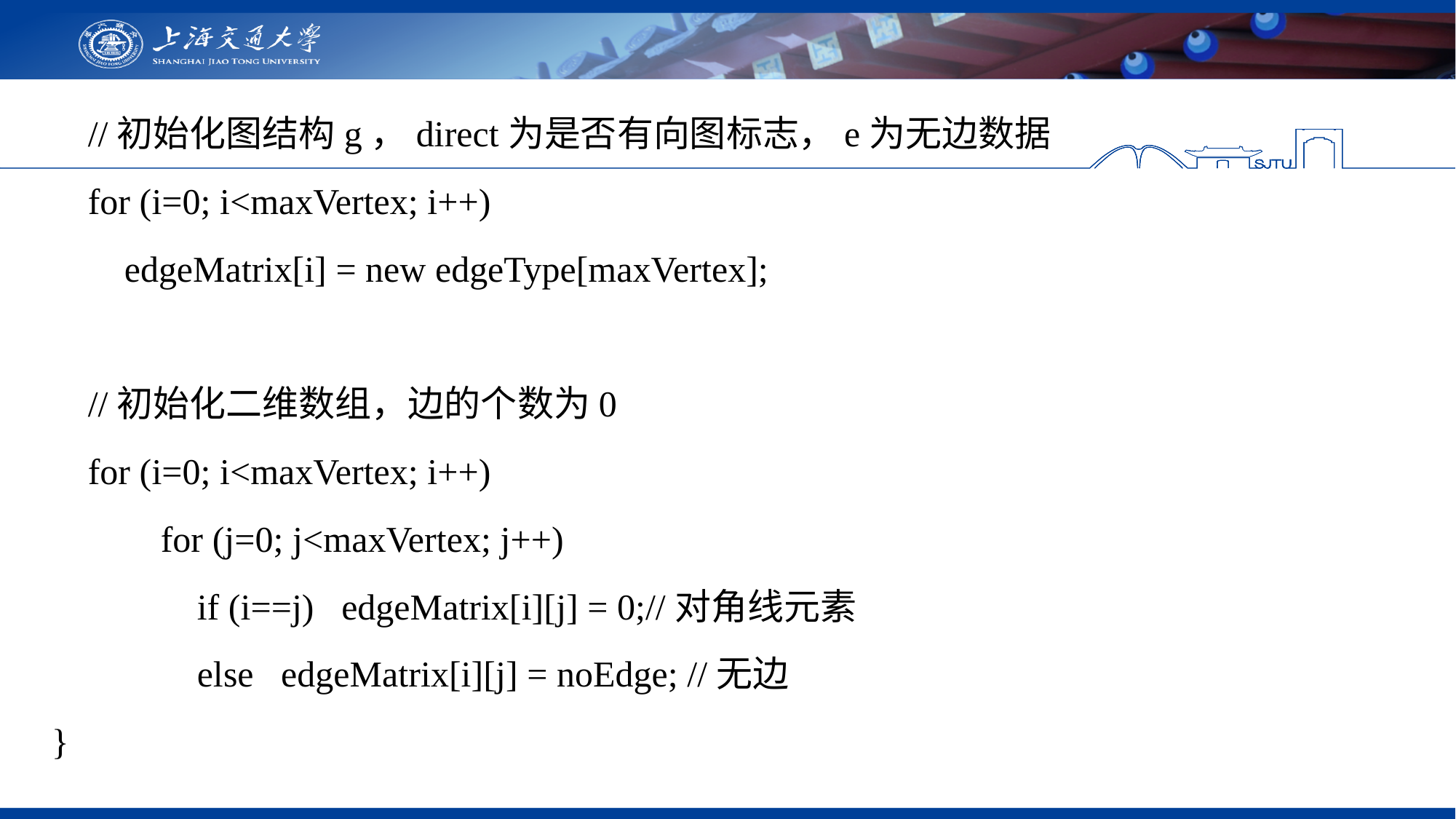

//初始化图结构g，direct为是否有向图标志，e为无边数据
    for (i=0; i<maxVertex; i++)
        edgeMatrix[i] = new edgeType[maxVertex];

    //初始化二维数组，边的个数为0
    for (i=0; i<maxVertex; i++)
            for (j=0; j<maxVertex; j++)
                if (i==j)   edgeMatrix[i][j] = 0;//对角线元素
                else   edgeMatrix[i][j] = noEdge; //无边
}